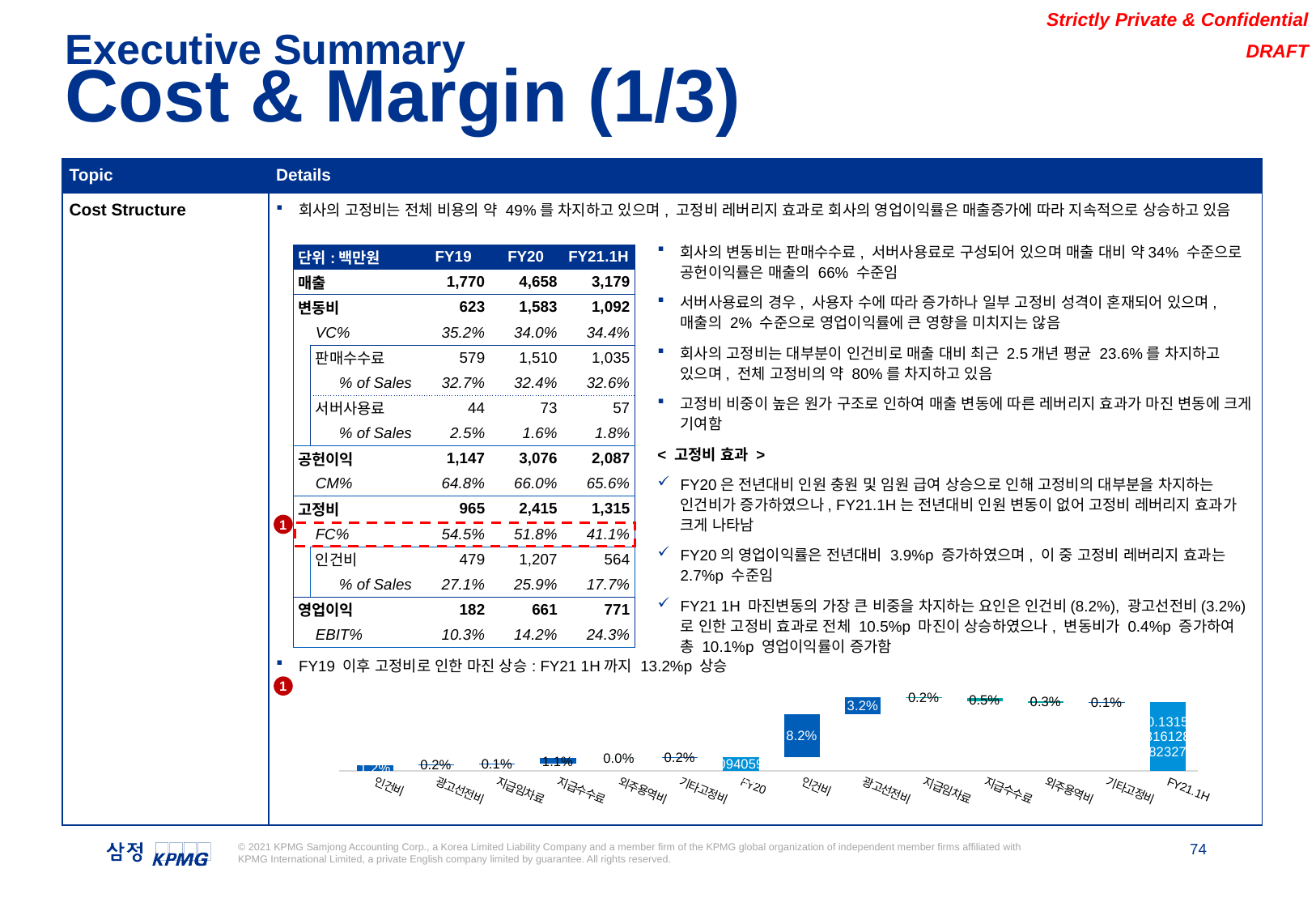

Executive Summary
Cost & Margin (1/3)
| Topic | Details |
| --- | --- |
| Cost Structure | 회사의 고정비는 전체 비용의 약 49%를 차지하고 있으며, 고정비 레버리지 효과로 회사의 영업이익률은 매출증가에 따라 지속적으로 상승하고 있음 FY19 이후 고정비로 인한 마진 상승: FY21 1H까지 13.2%p 상승 |
회사의 변동비는 판매수수료, 서버사용료로 구성되어 있으며 매출 대비 약34% 수준으로 공헌이익률은 매출의 66% 수준임
서버사용료의 경우, 사용자 수에 따라 증가하나 일부 고정비 성격이 혼재되어 있으며, 매출의 2% 수준으로 영업이익률에 큰 영향을 미치지는 않음
회사의 고정비는 대부분이 인건비로 매출 대비 최근 2.5개년 평균 23.6%를 차지하고 있으며, 전체 고정비의 약 80%를 차지하고 있음
고정비 비중이 높은 원가 구조로 인하여 매출 변동에 따른 레버리지 효과가 마진 변동에 크게 기여함
< 고정비 효과 >
FY20은 전년대비 인원 충원 및 임원 급여 상승으로 인해 고정비의 대부분을 차지하는 인건비가 증가하였으나, FY21.1H는 전년대비 인원 변동이 없어 고정비 레버리지 효과가 크게 나타남
FY20의 영업이익률은 전년대비 3.9%p 증가하였으며, 이 중 고정비 레버리지 효과는 2.7%p 수준임
FY21 1H 마진변동의 가장 큰 비중을 차지하는 요인은 인건비(8.2%), 광고선전비(3.2%)로 인한 고정비 효과로 전체 10.5%p 마진이 상승하였으나, 변동비가 0.4%p 증가하여 총 10.1%p 영업이익률이 증가함
| 단위:백만원 |  |  | FY19 | FY20 | FY21.1H |
| --- | --- | --- | --- | --- | --- |
| 매출 |  |  | 1,770 | 4,658 | 3,179 |
| 변동비 |  |  | 623 | 1,583 | 1,092 |
|  | VC% |  | 35.2% | 34.0% | 34.4% |
|  | 판매수수료 |  | 579 | 1,510 | 1,035 |
|  |  | % of Sales | 32.7% | 32.4% | 32.6% |
|  | 서버사용료 |  | 44 | 73 | 57 |
|  |  | % of Sales | 2.5% | 1.6% | 1.8% |
| 공헌이익 |  |  | 1,147 | 3,076 | 2,087 |
|  | CM% |  | 64.8% | 66.0% | 65.6% |
| 고정비 |  |  | 965 | 2,415 | 1,315 |
|  | FC% |  | 54.5% | 51.8% | 41.1% |
|  | 인건비 |  | 479 | 1,207 | 564 |
|  |  | % of Sales | 27.1% | 25.9% | 17.7% |
| 영업이익 |  |  | 182 | 661 | 771 |
|  | EBIT% |  | 10.3% | 14.2% | 24.3% |
1

1

[unsupported chart]